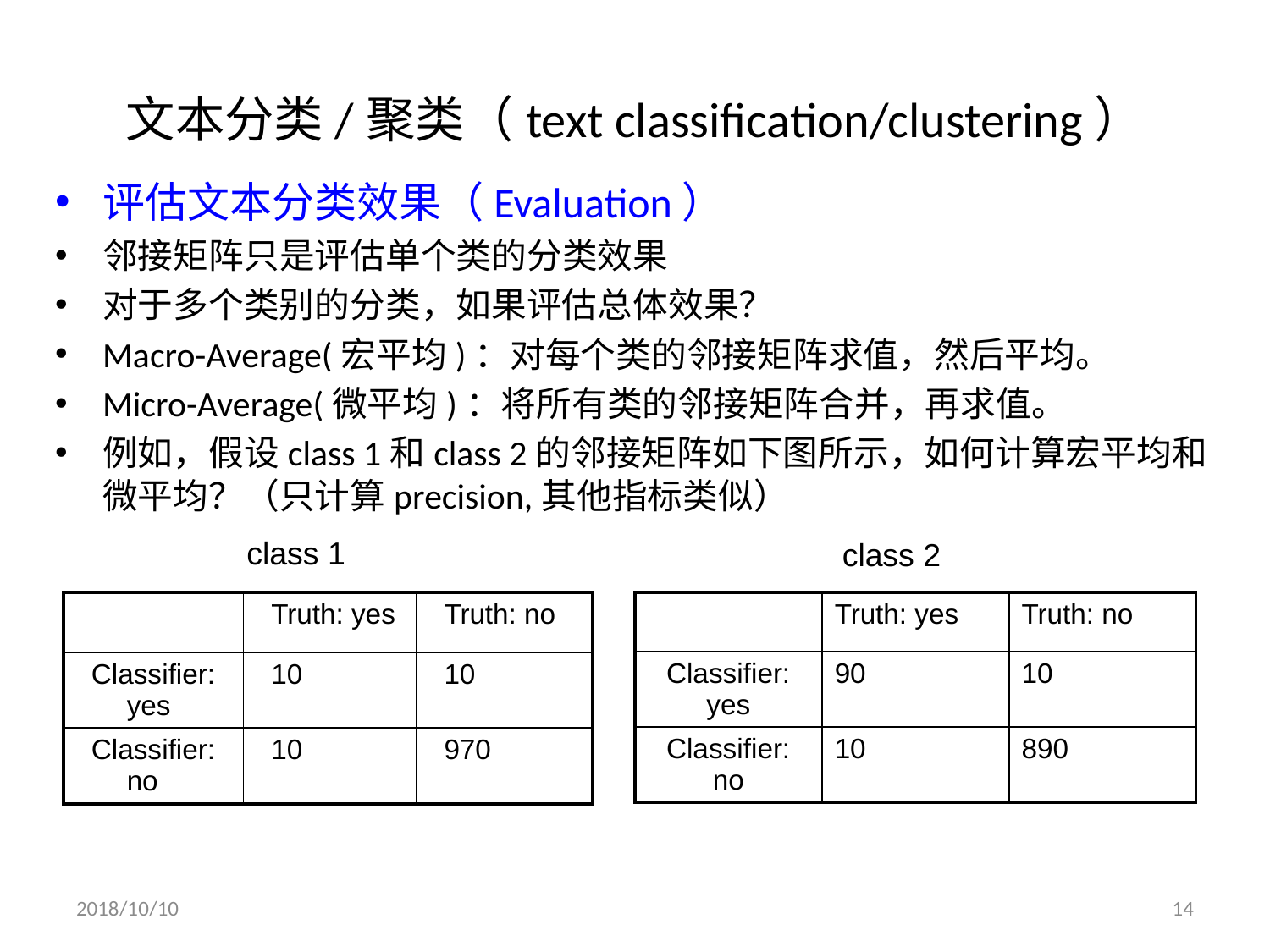

# 文本分类/聚类（text classification/clustering）
评估文本分类效果（Evaluation）
邻接矩阵只是评估单个类的分类效果
对于多个类别的分类，如果评估总体效果？
Macro-Average(宏平均)：对每个类的邻接矩阵求值，然后平均。
Micro-Average(微平均)：将所有类的邻接矩阵合并，再求值。
例如，假设class 1和class 2的邻接矩阵如下图所示，如何计算宏平均和微平均？（只计算precision,其他指标类似）
class 1
class 2
|  | Truth: yes | Truth: no |
| --- | --- | --- |
| Classifier: yes | 10 | 10 |
| Classifier: no | 10 | 970 |
|  | Truth: yes | Truth: no |
| --- | --- | --- |
| Classifier: yes | 90 | 10 |
| Classifier: no | 10 | 890 |
2018/10/10
14